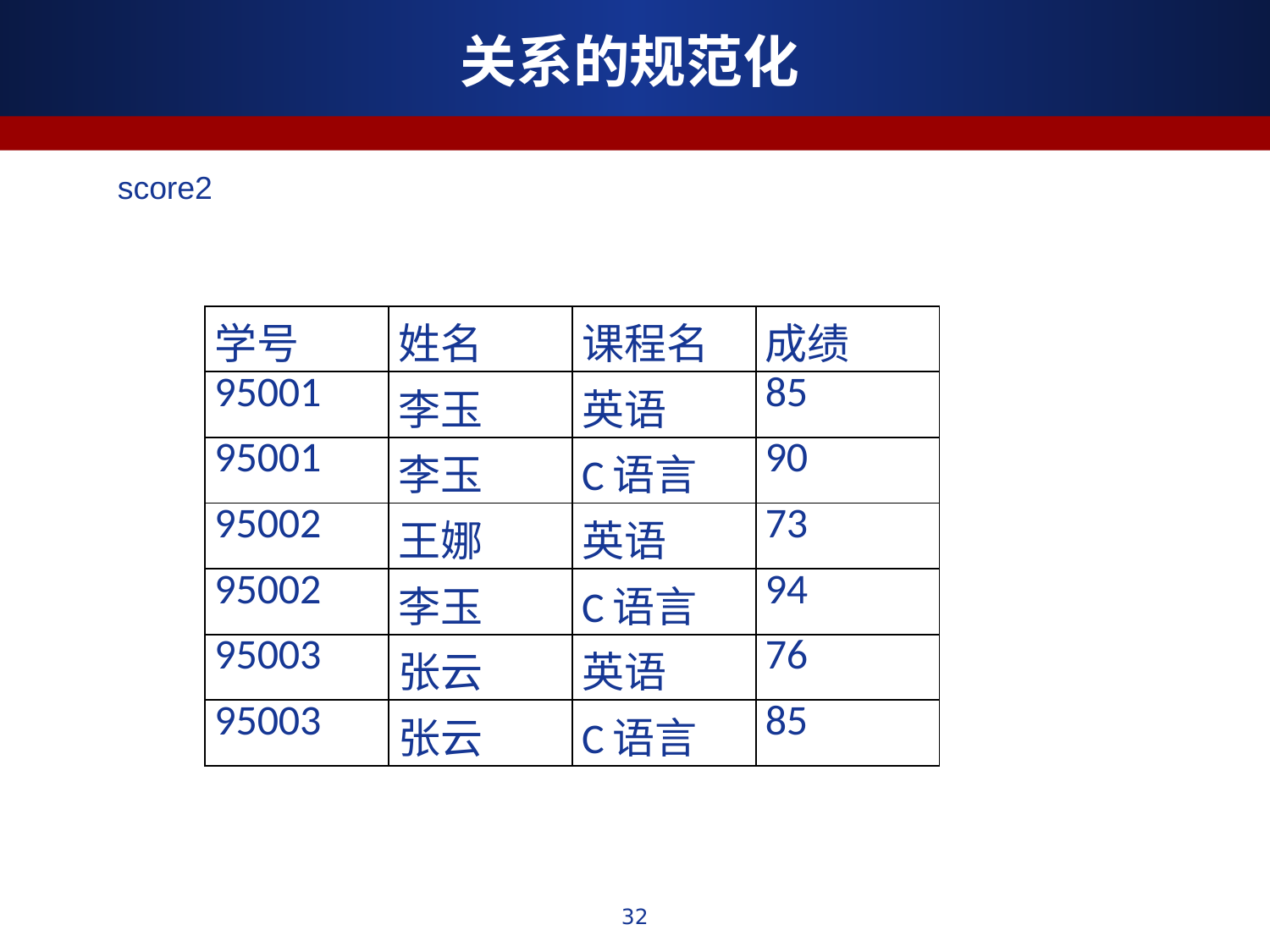

# 关系的规范化
score2
| 学号 | 姓名 | 课程名 | 成绩 |
| --- | --- | --- | --- |
| 95001 | 李玉 | 英语 | 85 |
| 95001 | 李玉 | C语言 | 90 |
| 95002 | 王娜 | 英语 | 73 |
| 95002 | 李玉 | C语言 | 94 |
| 95003 | 张云 | 英语 | 76 |
| 95003 | 张云 | C语言 | 85 |
32